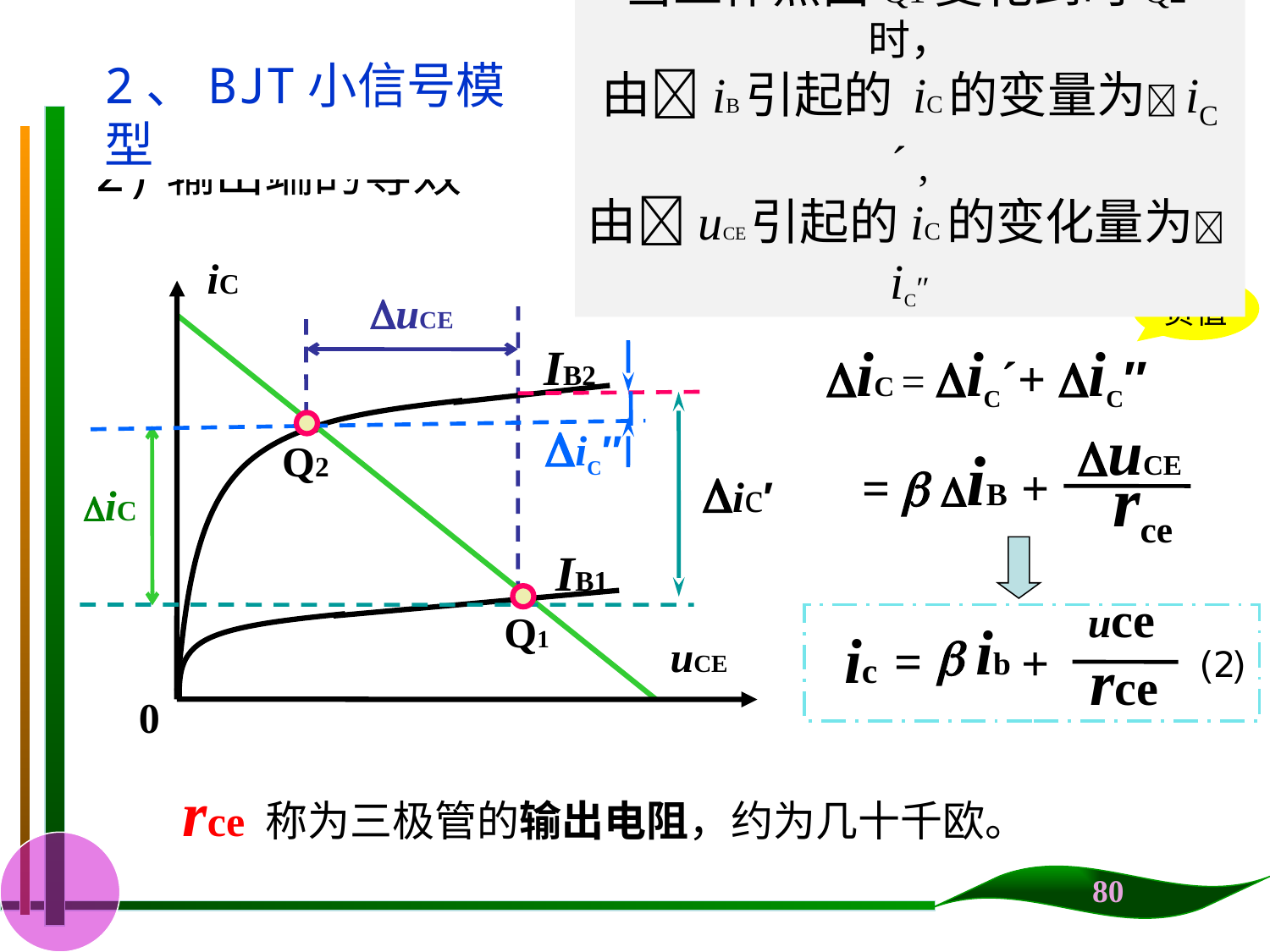

－基于伏安特性导出
当工作点由Q1变化到时Q2时，
由ΔiB引起的 iC的变量为ΔiC´ ,
由ΔuCE引起的iC的变化量为ΔiC″
2、BJT小信号模型

2)输出端的等效
iC

IB2

Q2
IB1

Q1

uCE
0

ΔuCE

负值
ΔiC = ΔiC´+ ΔiC″

ΔiC″

Δic′
ΔuCE
 β ΔiB
=
+
rce

 ΔiC

uce
 β ib
ic
=
+
rce

(2)
rce 称为三极管的输出电阻，约为几十千欧。
80